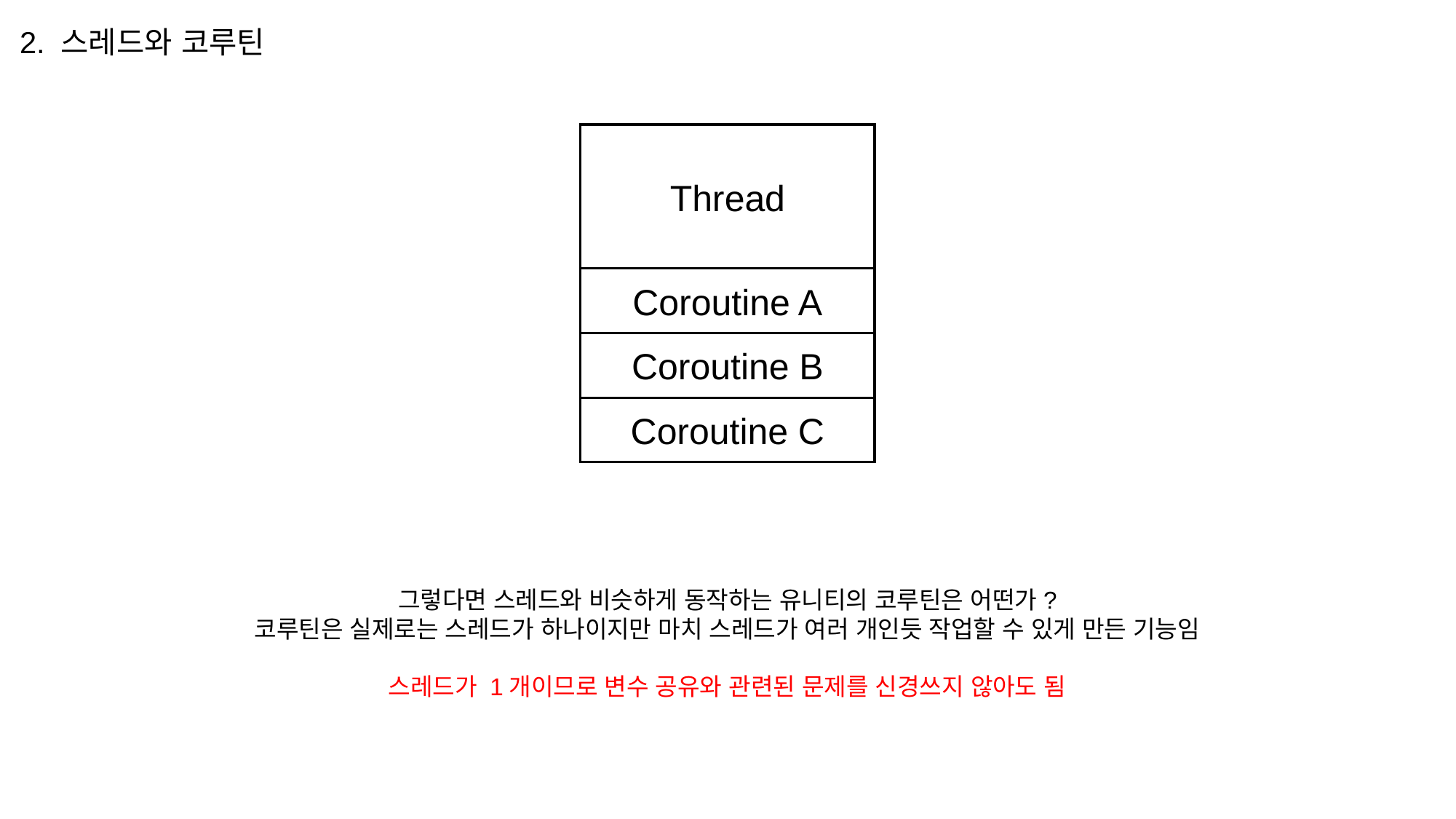

2. 스레드와 코루틴
Thread
Coroutine A
Coroutine B
Coroutine C
그렇다면 스레드와 비슷하게 동작하는 유니티의 코루틴은 어떤가?
코루틴은 실제로는 스레드가 하나이지만 마치 스레드가 여러 개인듯 작업할 수 있게 만든 기능임

스레드가 1개이므로 변수 공유와 관련된 문제를 신경쓰지 않아도 됨